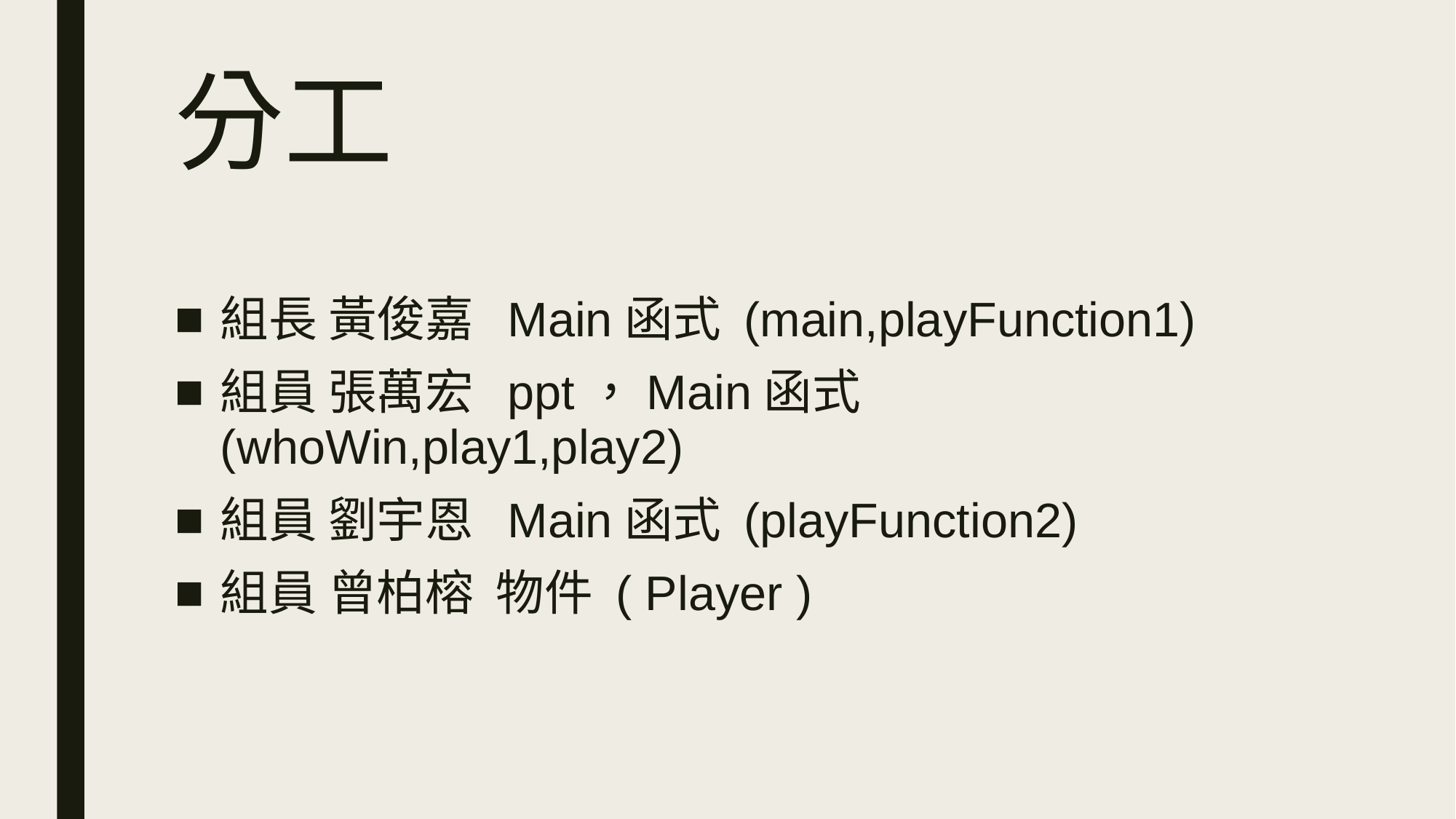

# 分工
組長 黃俊嘉  Main函式 (main,playFunction1)
組員 張萬宏  ppt，Main函式(whoWin,play1,play2)
組員 劉宇恩  Main函式 (playFunction2)
組員 曾柏榕  物件 ( Player )